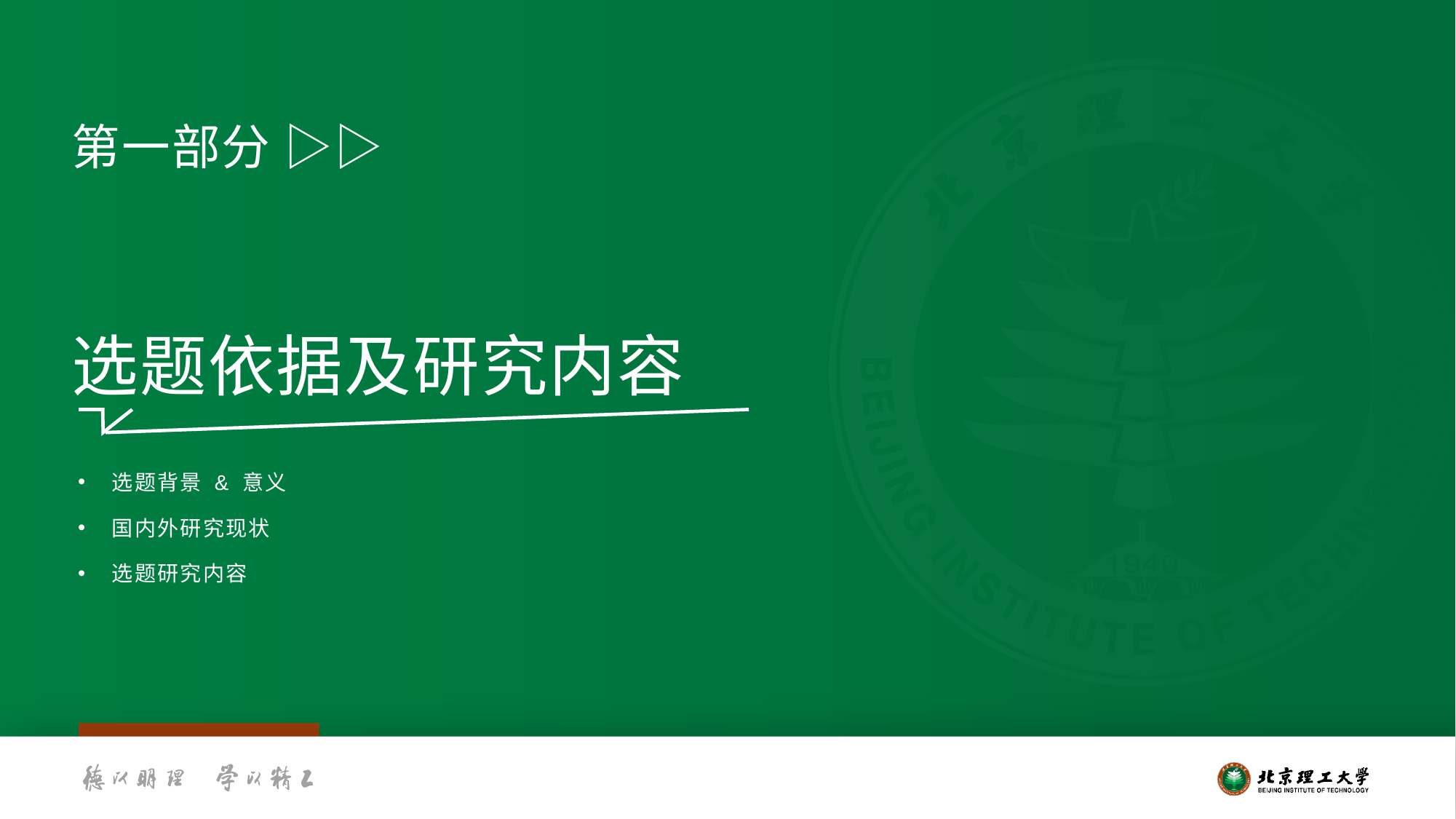

第一部分 ▷▷
选题依据及研究内容

选题背景 & 意义
国内外研究现状
选题研究内容